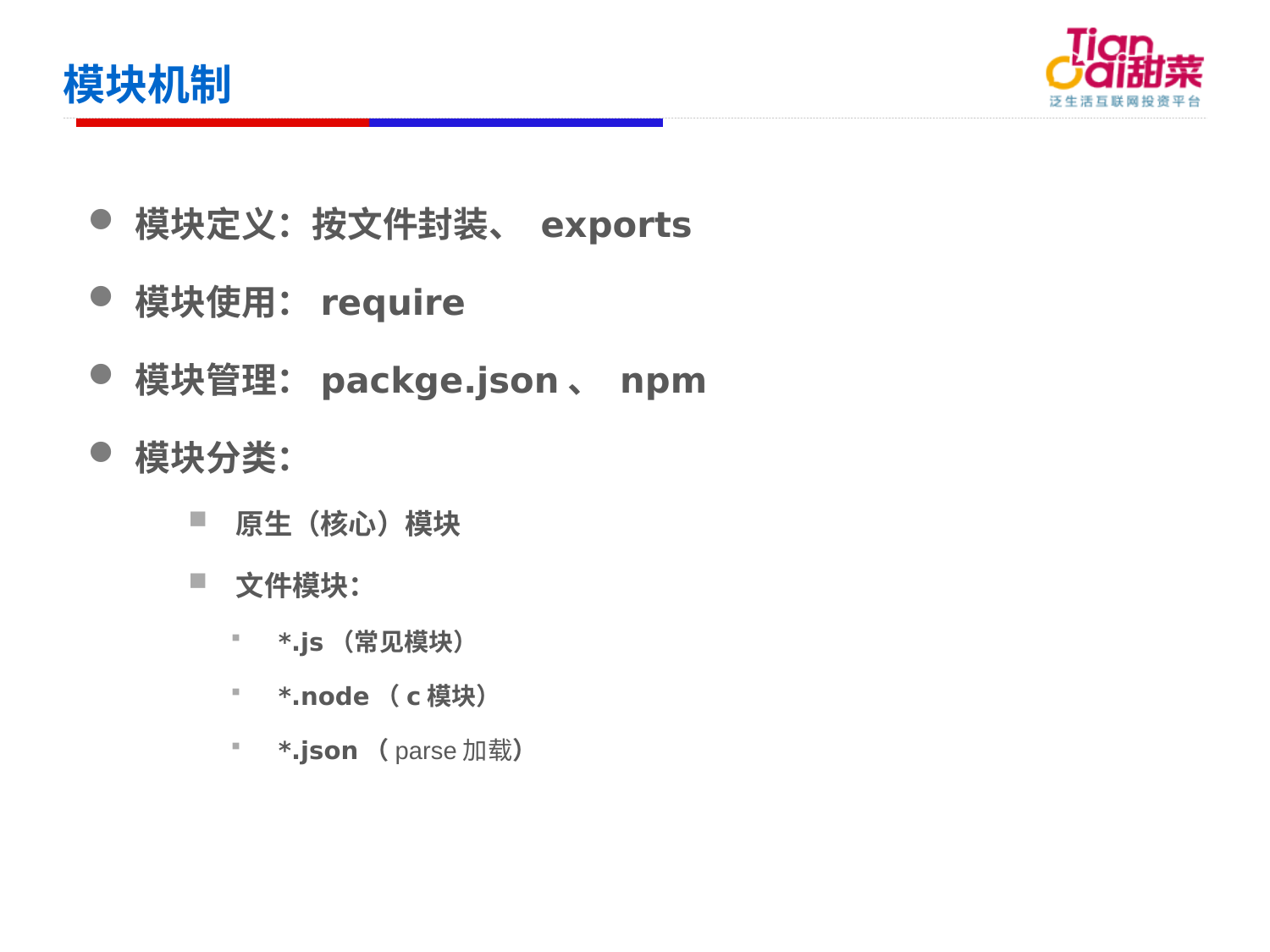

# 模块机制
模块定义：按文件封装、 exports
模块使用：require
模块管理：packge.json、 npm
模块分类：
原生（核心）模块
文件模块：
*.js（常见模块）
*.node（c模块）
*.json（parse加载）